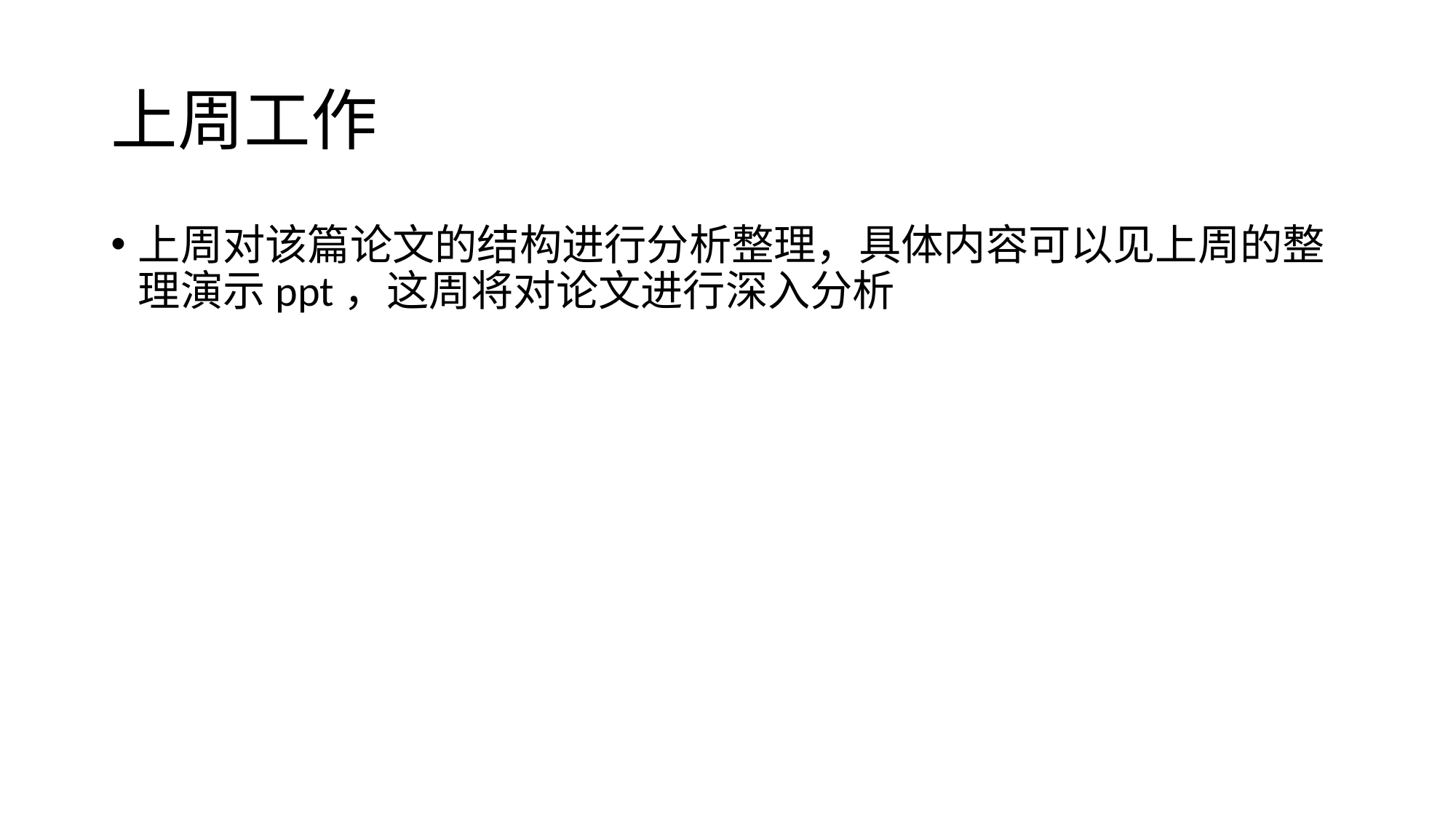

# 上周工作
上周对该篇论文的结构进行分析整理，具体内容可以见上周的整理演示ppt，这周将对论文进行深入分析